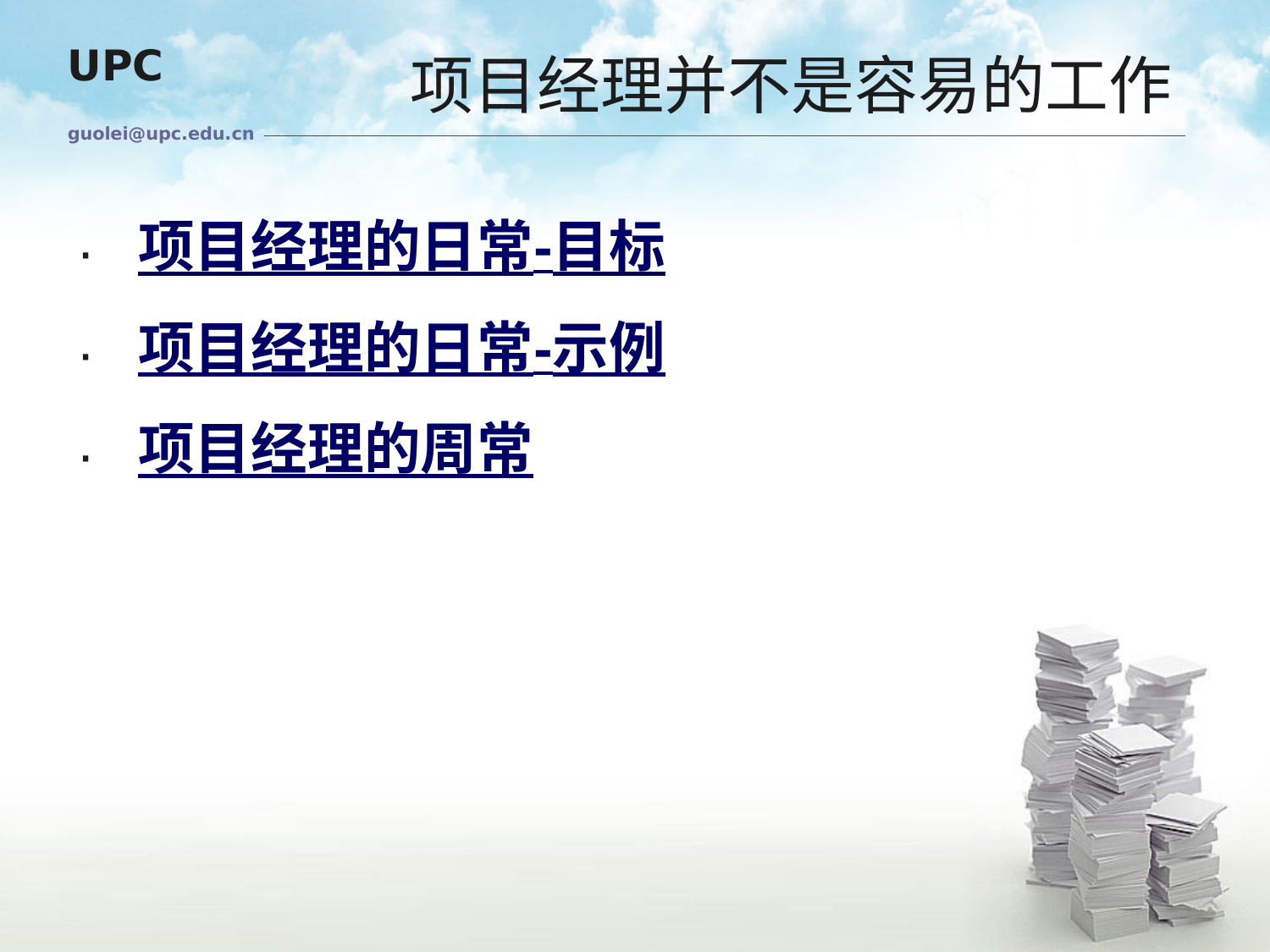

# 项目经理并不是容易的工作
guolei@upc.edu.cn
项目经理的日常-目标
项目经理的日常-示例
项目经理的周常